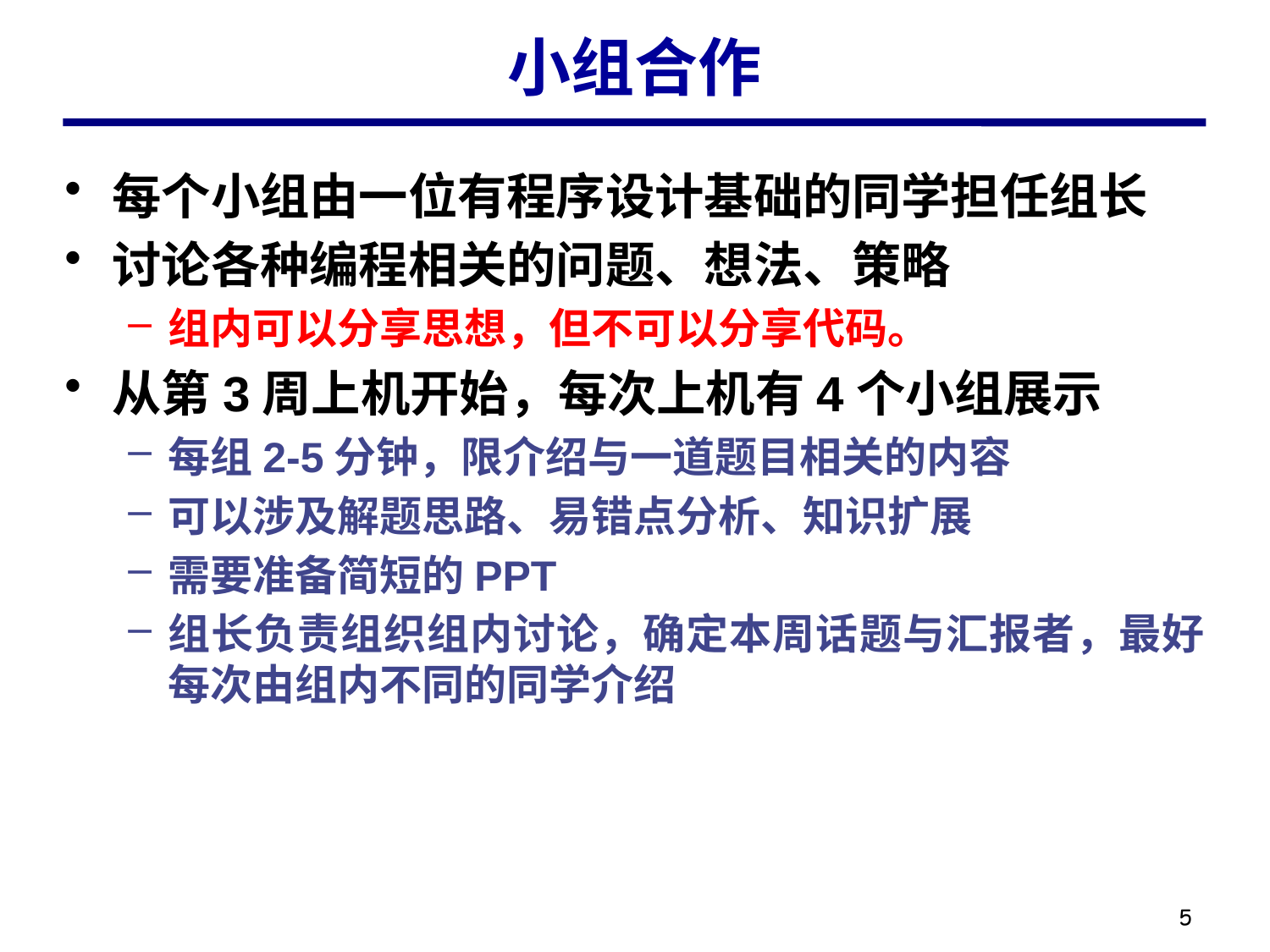

# 小组合作
每个小组由一位有程序设计基础的同学担任组长
讨论各种编程相关的问题、想法、策略
组内可以分享思想，但不可以分享代码。
从第3周上机开始，每次上机有4个小组展示
每组2-5分钟，限介绍与一道题目相关的内容
可以涉及解题思路、易错点分析、知识扩展
需要准备简短的PPT
组长负责组织组内讨论，确定本周话题与汇报者，最好每次由组内不同的同学介绍